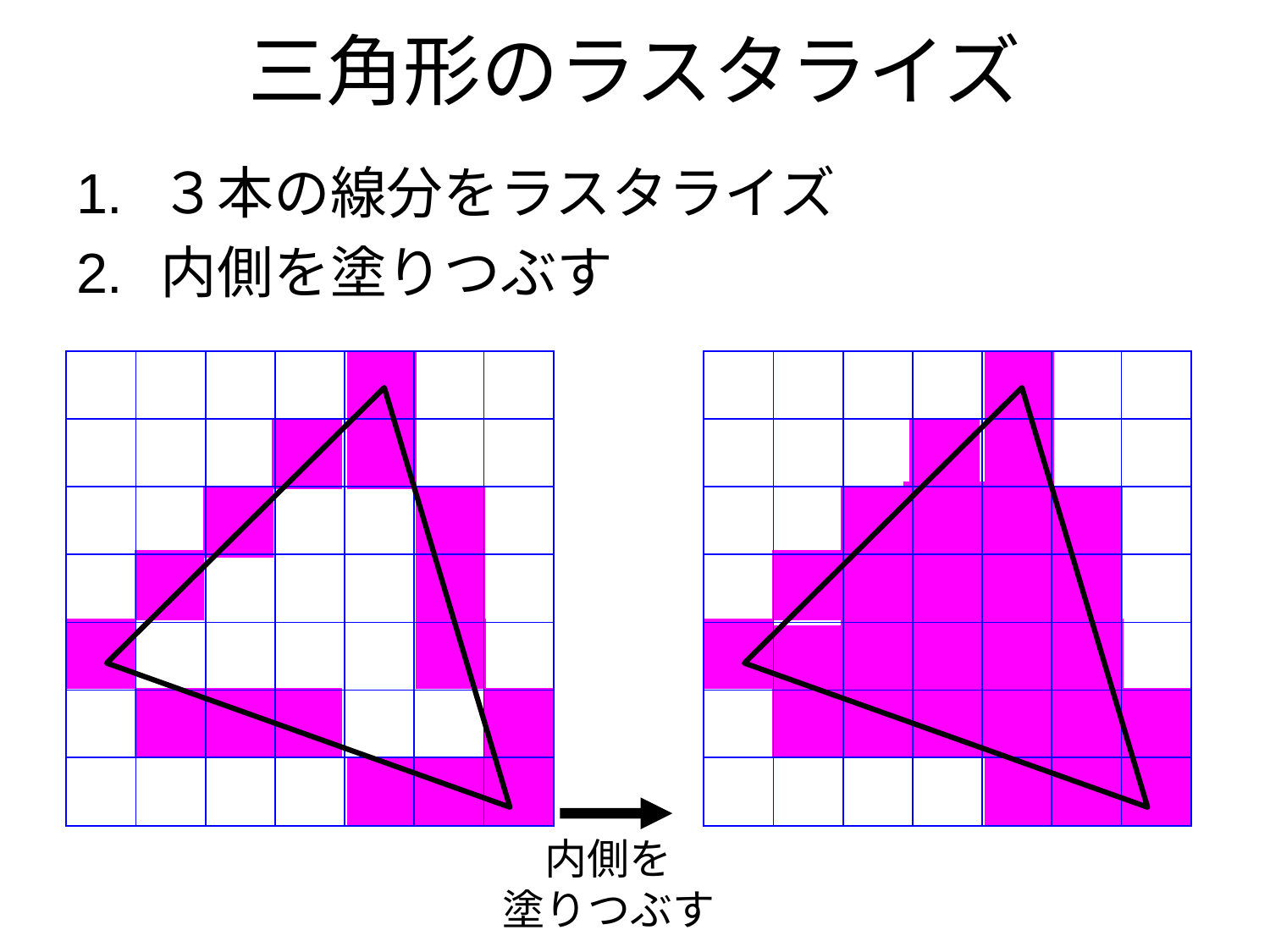

# 三角形のラスタライズ
３本の線分をラスタライズ
内側を塗りつぶす
|  |  |  |  |  |  |  |
| --- | --- | --- | --- | --- | --- | --- |
|  |  |  |  |  |  |  |
|  |  |  |  |  |  |  |
|  |  |  |  |  |  |  |
|  |  |  |  |  |  |  |
|  |  |  |  |  |  |  |
|  |  |  |  |  |  |  |

|  |  |  |  |  |  |  |
| --- | --- | --- | --- | --- | --- | --- |
|  |  |  |  |  |  |  |
|  |  |  |  |  |  |  |
|  |  |  |  |  |  |  |
|  |  |  |  |  |  |  |
|  |  |  |  |  |  |  |
|  |  |  |  |  |  |  |

内側を
塗りつぶす